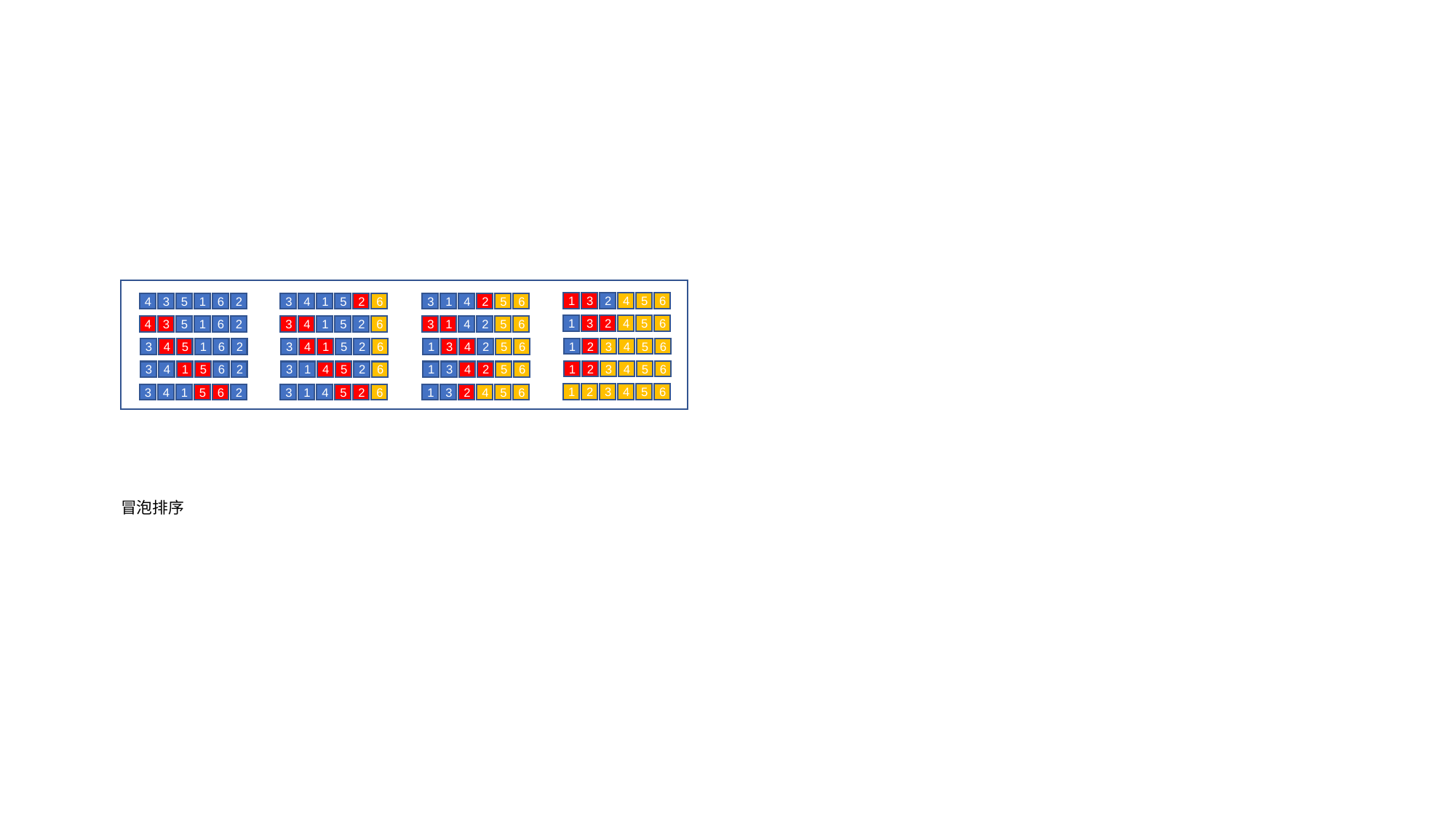

1
3
2
4
5
6
4
3
5
1
6
2
3
4
1
5
2
6
3
1
4
2
5
6
1
3
2
4
5
6
4
3
5
1
6
2
3
4
1
5
2
6
3
1
4
2
5
6
1
2
3
4
5
6
3
4
5
1
6
2
3
4
1
5
2
6
1
3
4
2
5
6
1
2
3
4
5
6
3
4
1
5
6
2
3
1
4
5
2
6
1
3
4
2
5
6
1
2
3
4
5
6
3
4
1
5
6
2
3
1
4
5
2
6
1
3
2
4
5
6
冒泡排序